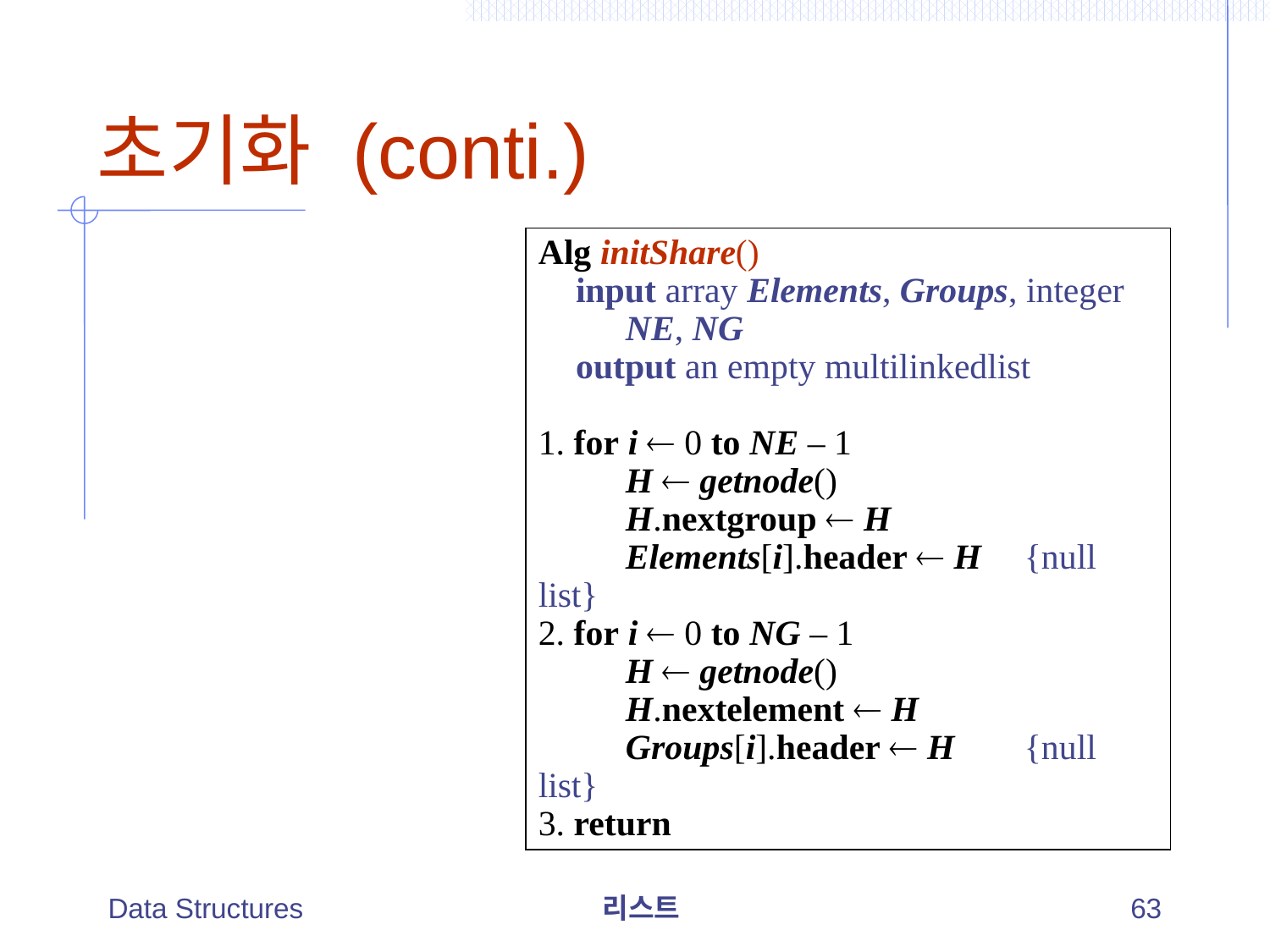

# 초기화 (conti.)
Alg initShare()
	input array Elements, Groups, integer 		NE, NG
	output an empty multilinkedlist

1. for i ← 0 to NE – 1
		H ← getnode()
		H.nextgroup ← H
		Elements[i].header ← H	{null list}
2. for i ← 0 to NG – 1
		H ← getnode()
		H.nextelement ← H
		Groups[i].header ← H		{null list}
3. return
Data Structures
리스트
63